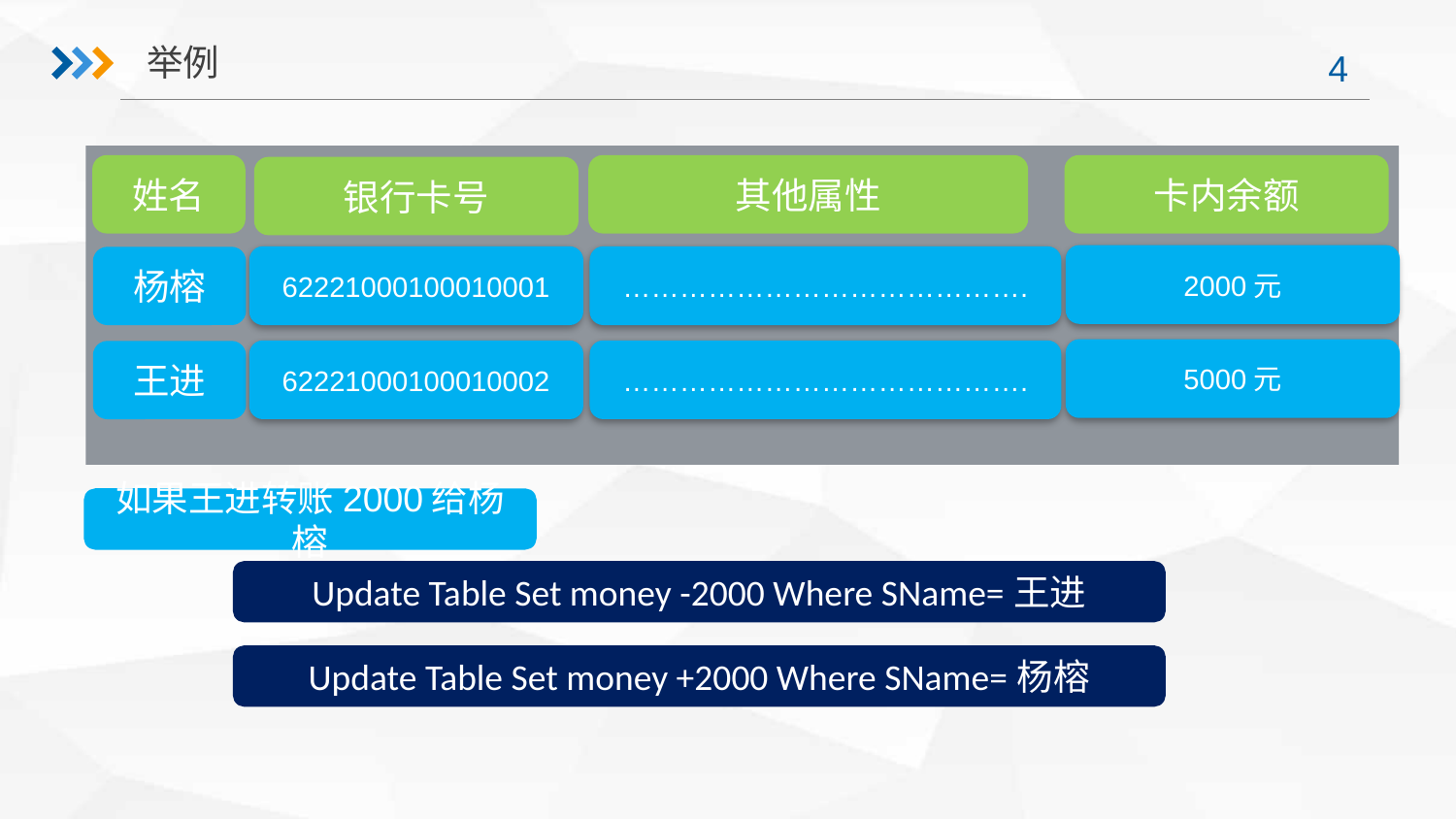

举例

姓名
其他属性
卡内余额
银行卡号
2000元
62221000100010001
…………………………………….
杨榕
5000元
62221000100010002
…………………………………….
王进
如果王进转账2000给杨榕
Update Table Set money -2000 Where SName=王进
Update Table Set money +2000 Where SName=杨榕